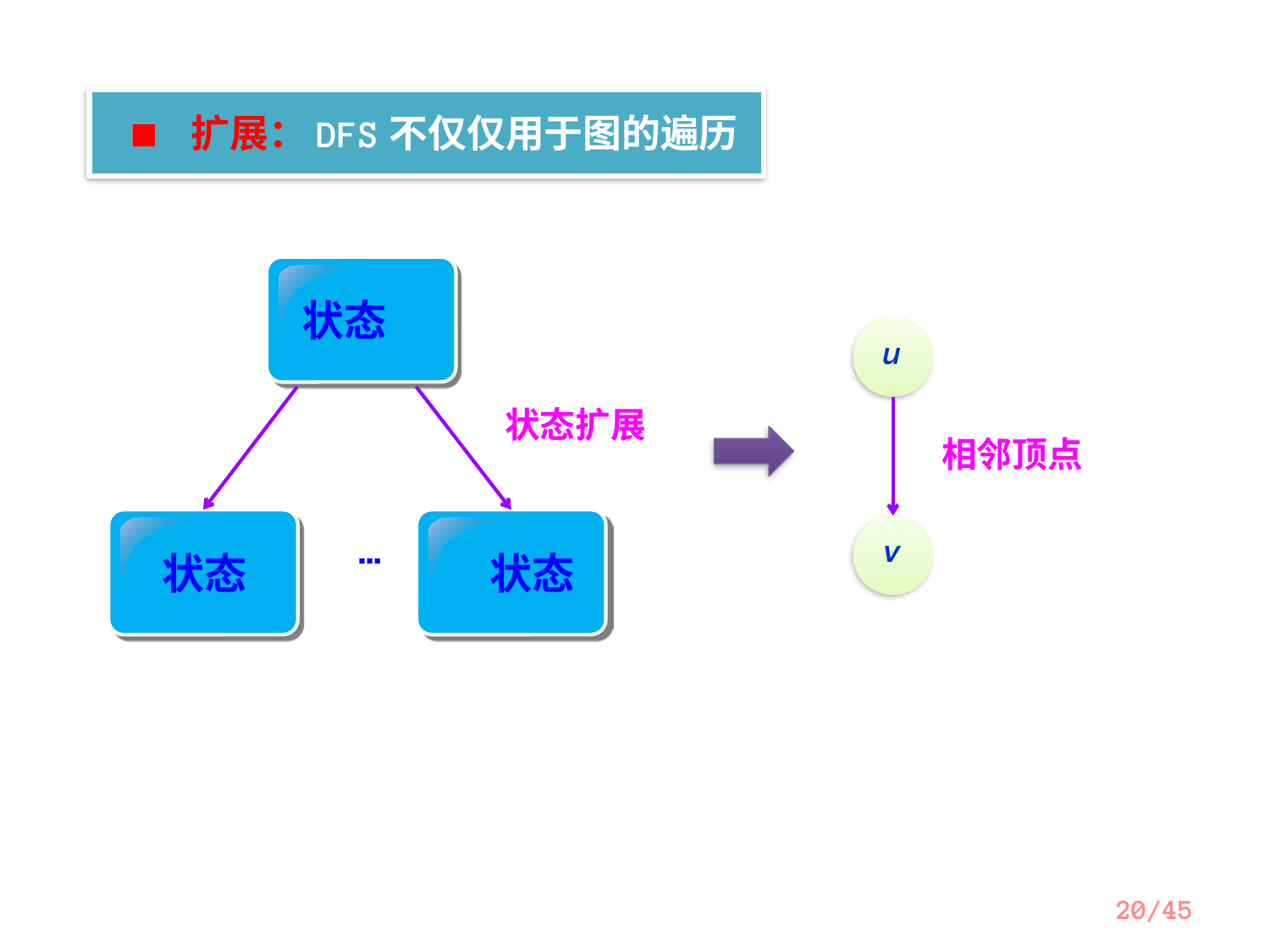

扩展：DFS不仅仅用于图的遍历

状态
u
状态扩展

相邻顶点

…
v
状态
状态
20/45